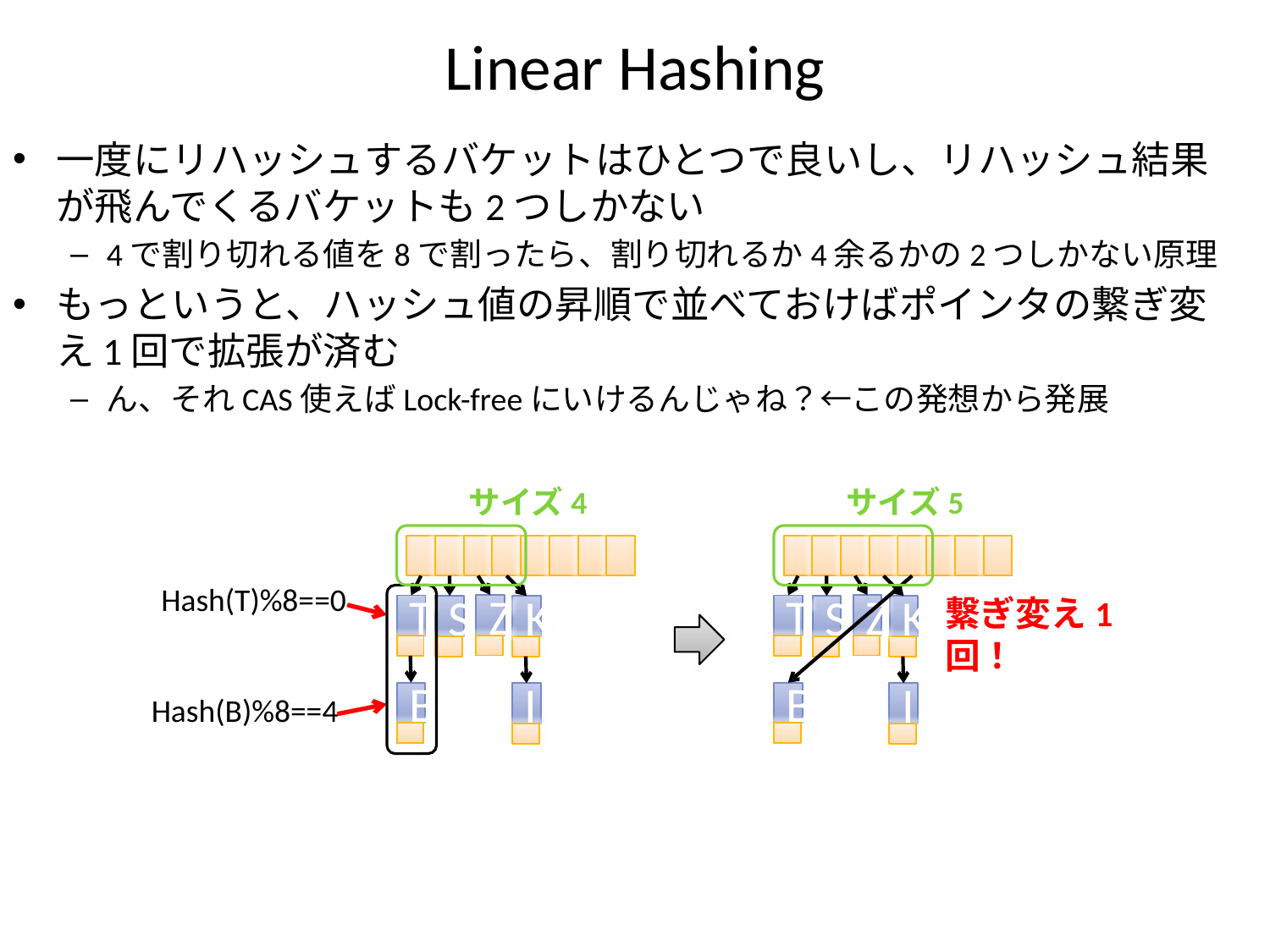

# Linear Hashing
一度にリハッシュするバケットはひとつで良いし、リハッシュ結果が飛んでくるバケットも2つしかない
4で割り切れる値を8で割ったら、割り切れるか4余るかの2つしかない原理
もっというと、ハッシュ値の昇順で並べておけばポインタの繋ぎ変え1回で拡張が済む
ん、それCAS使えばLock-freeにいけるんじゃね？←この発想から発展

サイズ4
サイズ5

Hash(T)%8==0

繋ぎ変え1回！
Z
Z
T
T
S
K
S
K

B
B
I
I
Hash(B)%8==4